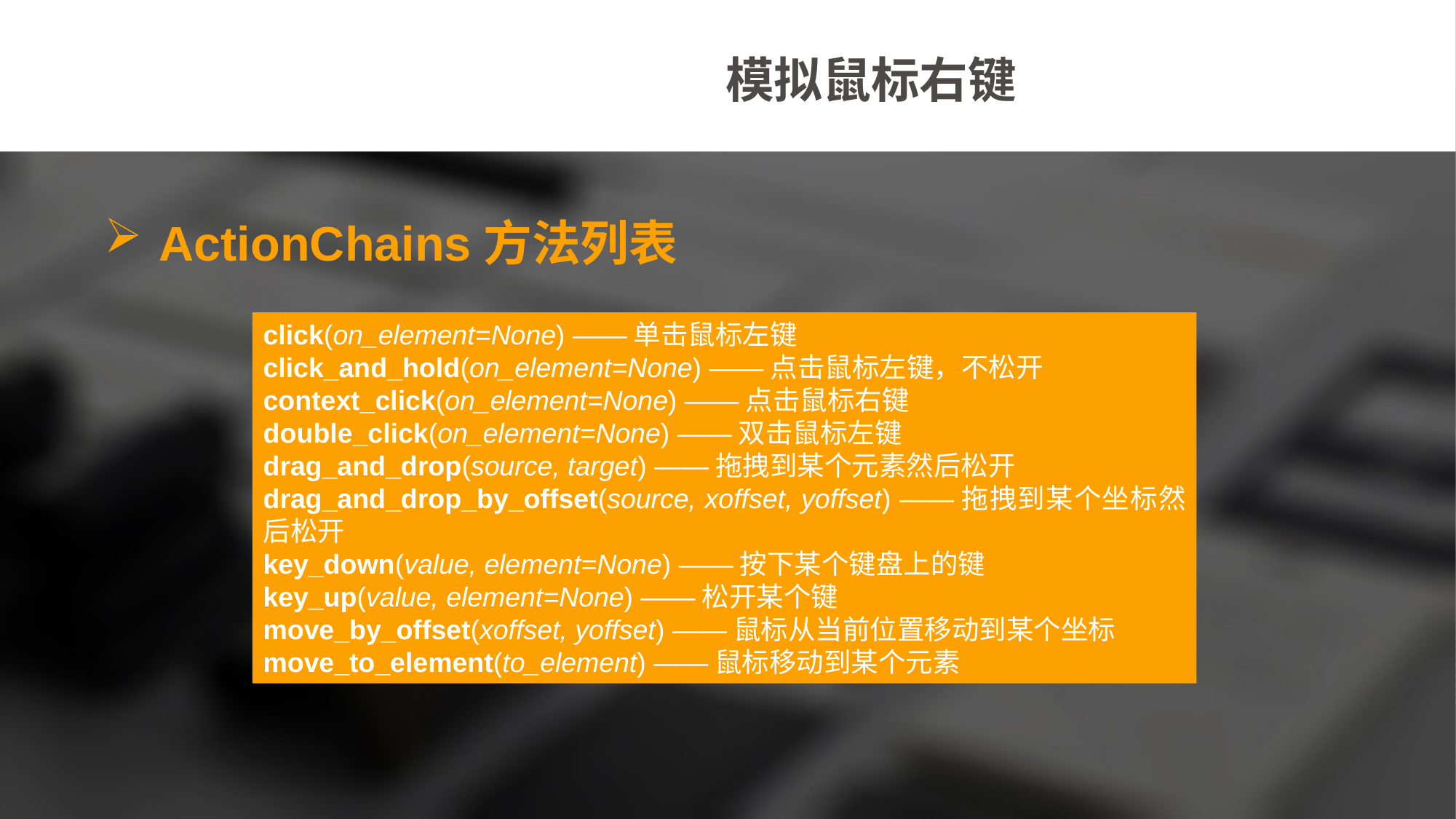

模拟鼠标右键
ActionChains方法列表

click(on_element=None) ——单击鼠标左键
click_and_hold(on_element=None) ——点击鼠标左键，不松开
context_click(on_element=None) ——点击鼠标右键
double_click(on_element=None) ——双击鼠标左键
drag_and_drop(source, target) ——拖拽到某个元素然后松开
drag_and_drop_by_offset(source, xoffset, yoffset) ——拖拽到某个坐标然后松开
key_down(value, element=None) ——按下某个键盘上的键
key_up(value, element=None) ——松开某个键
move_by_offset(xoffset, yoffset) ——鼠标从当前位置移动到某个坐标
move_to_element(to_element) ——鼠标移动到某个元素